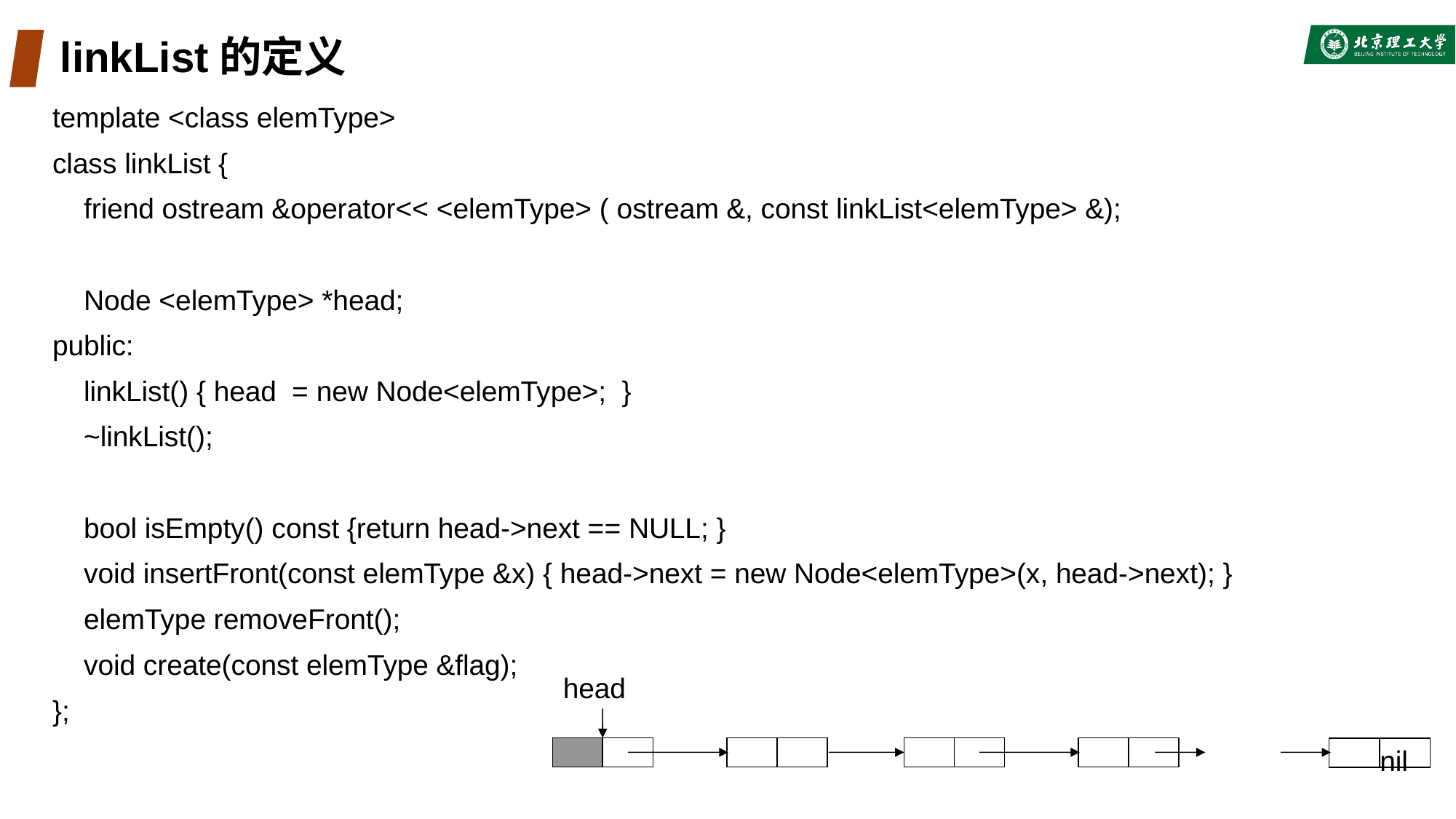

# linkList的定义
template <class elemType>
class linkList {
    friend ostream &operator<< <elemType> ( ostream &, const linkList<elemType> &);

    Node <elemType> *head;
public:
    linkList() { head  = new Node<elemType>;  }
    ~linkList();

    bool isEmpty() const {return head->next == NULL; }
    void insertFront(const elemType &x) { head->next = new Node<elemType>(x, head->next); }
    elemType removeFront();
    void create(const elemType &flag);
};
head

nil